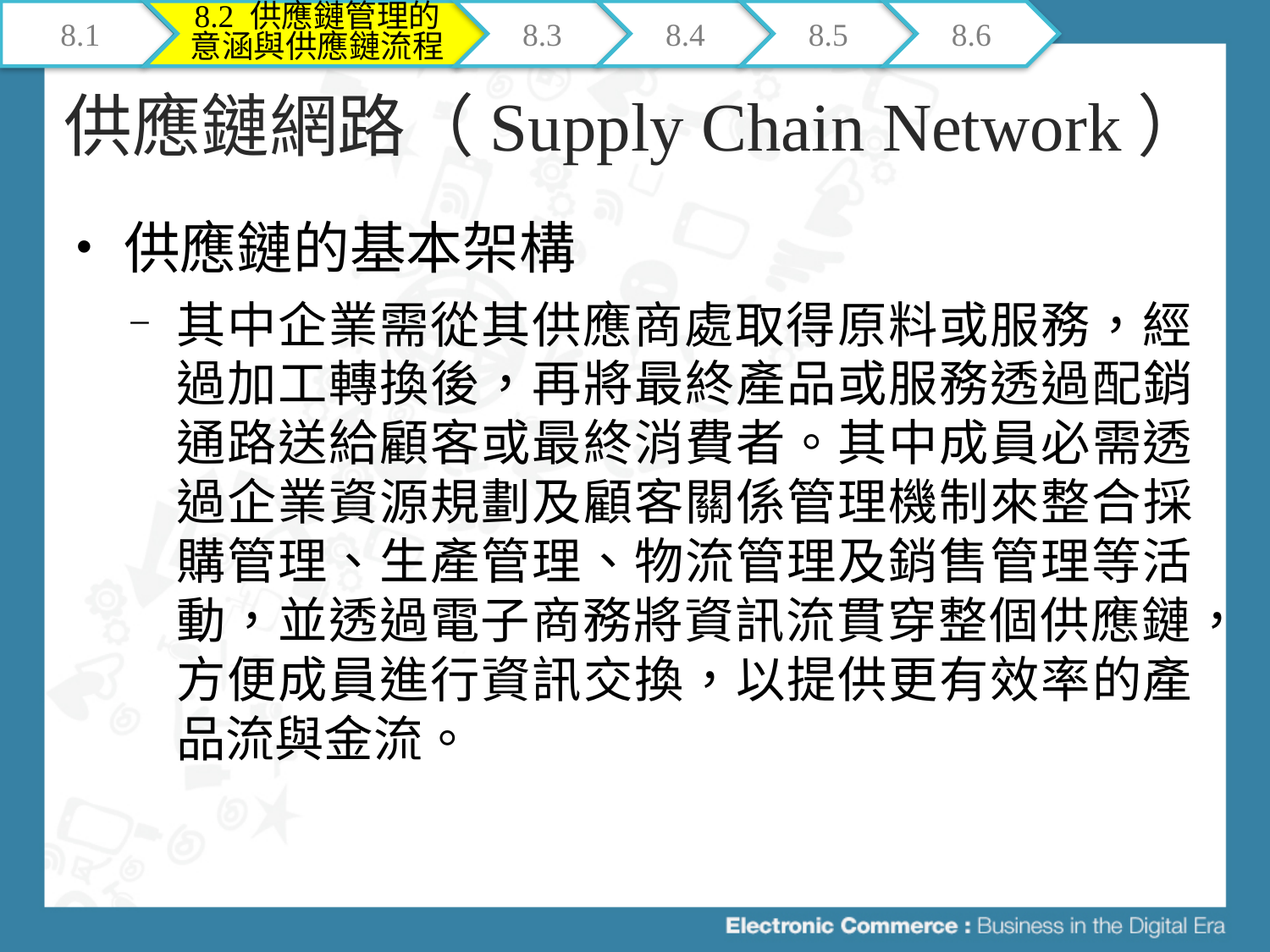

8.1
8.2 供應鏈管理的意涵與供應鏈流程
8.3
8.4
8.5
8.6
# 供應鏈網路（supply chain network）
供應鏈的基本架構
其中企業需從其供應商處取得原料或服務，經過加工轉換後，再將最終產品或服務透過配銷通路送給顧客或最終消費者。其中成員必需透過企業資源規劃及顧客關係管理機制來整合採購管理、生產管理、物流管理及銷售管理等活動，並透過電子商務將資訊流貫穿整個供應鏈，方便成員進行資訊交換，以提供更有效率的產品流與金流。